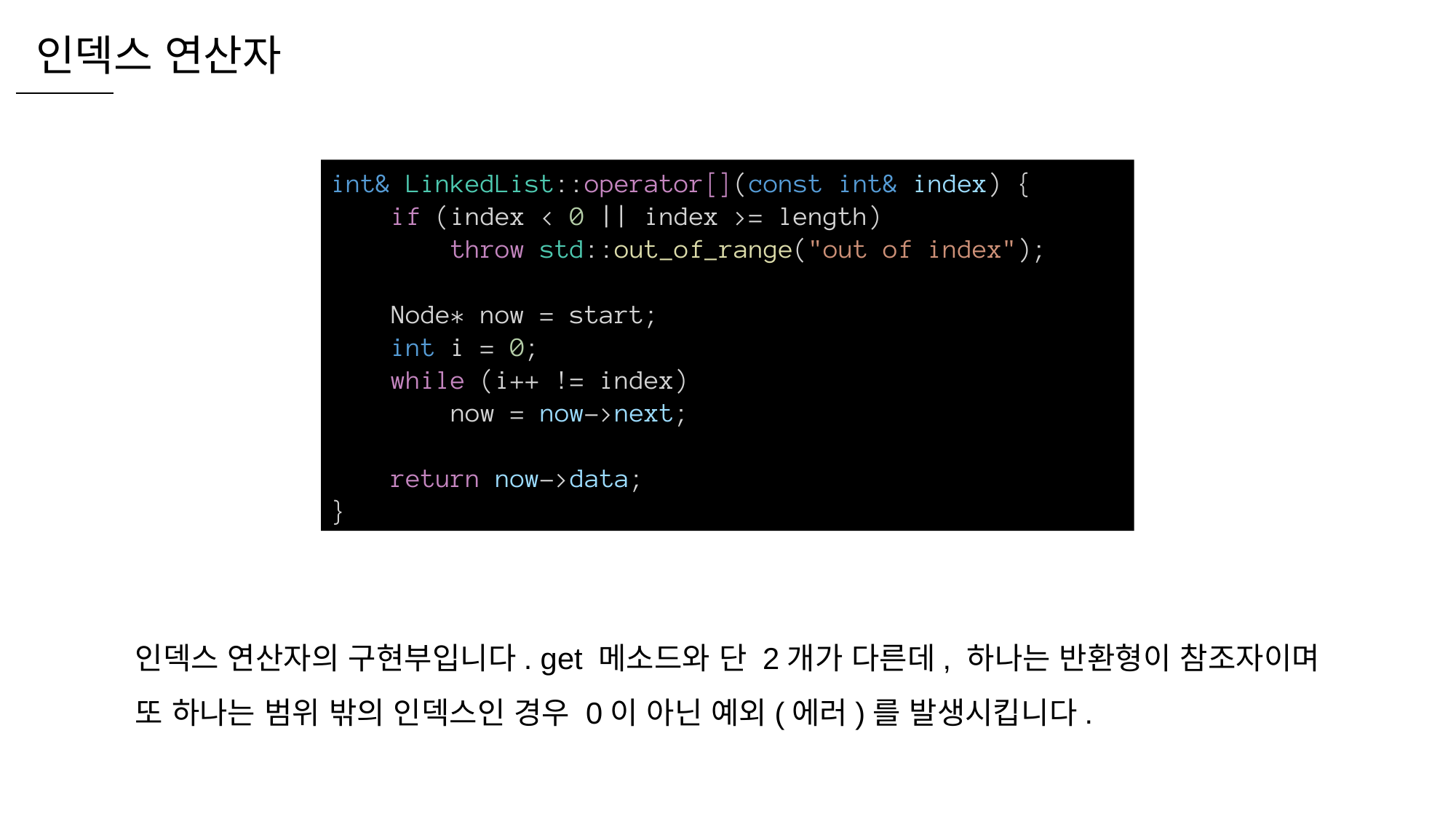

인덱스 연산자
int& LinkedList::operator[](const int& index) {
    if (index < 0 || index >= length)
        throw std::out_of_range("out of index");
    Node* now = start;
    int i = 0;
    while (i++ != index)
        now = now->next;
    return now->data;
}
인덱스 연산자의 구현부입니다. get 메소드와 단 2개가 다른데, 하나는 반환형이 참조자이며
또 하나는 범위 밖의 인덱스인 경우 0이 아닌 예외(에러)를 발생시킵니다.